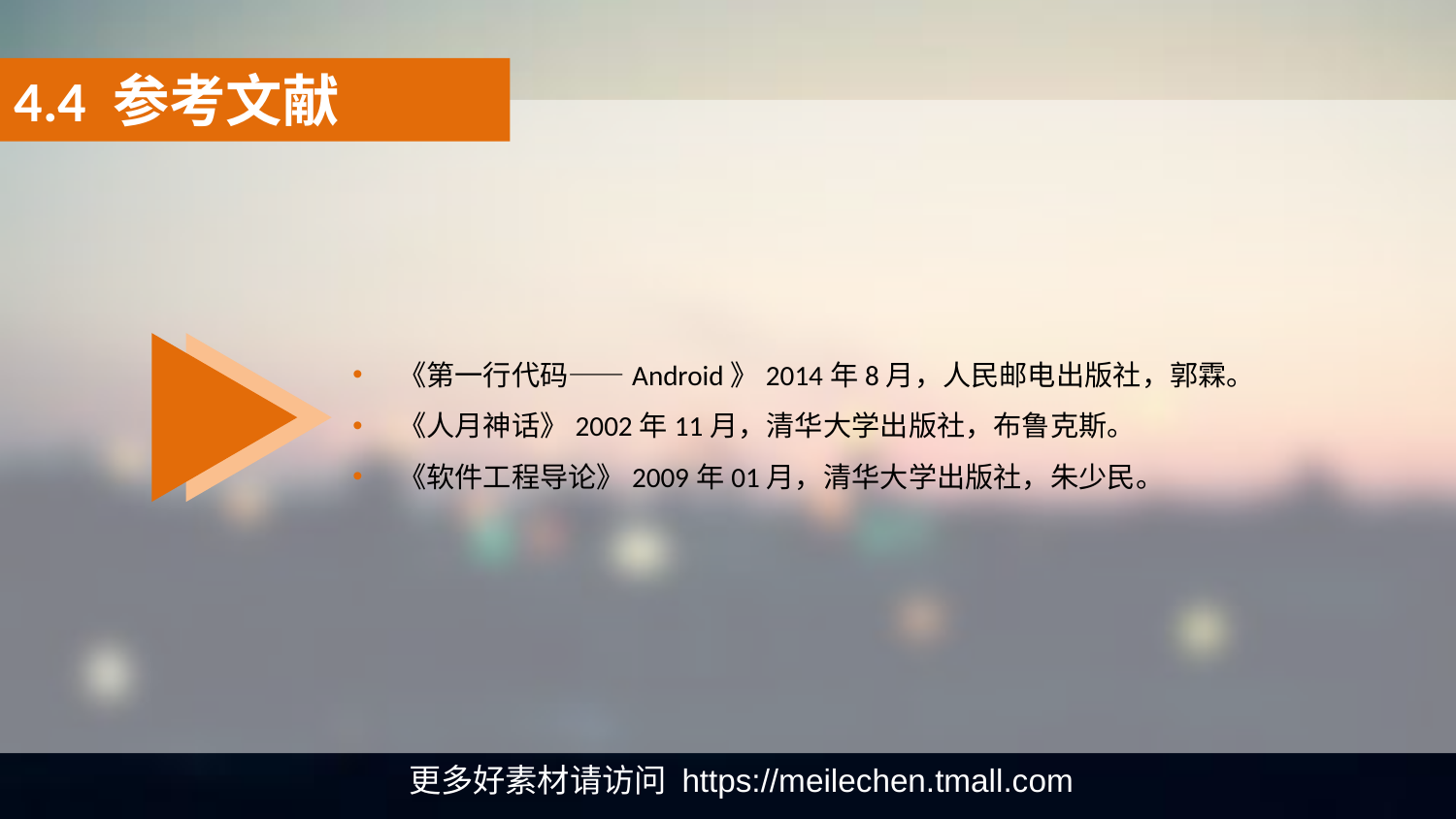

4.4 参考文献

《第一行代码——Android》2014年8月，人民邮电出版社，郭霖。
《人月神话》2002年11月，清华大学出版社，布鲁克斯。
《软件工程导论》2009年01月，清华大学出版社，朱少民。
 更多好素材请访问 https://meilechen.tmall.com